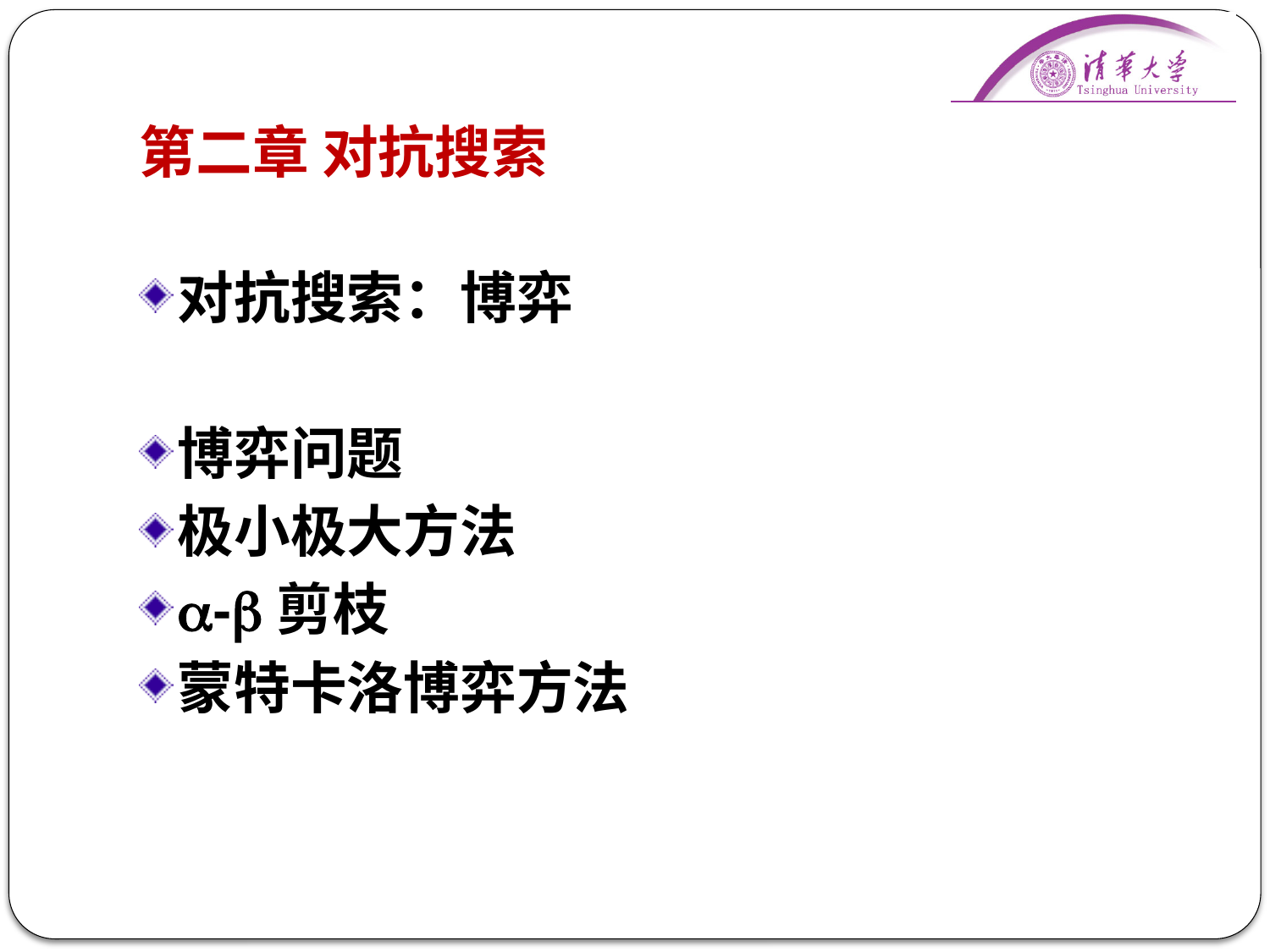

# 第二章 对抗搜索
对抗搜索：博弈

博弈问题
极小极大方法
α-β剪枝
蒙特卡洛博弈方法
1